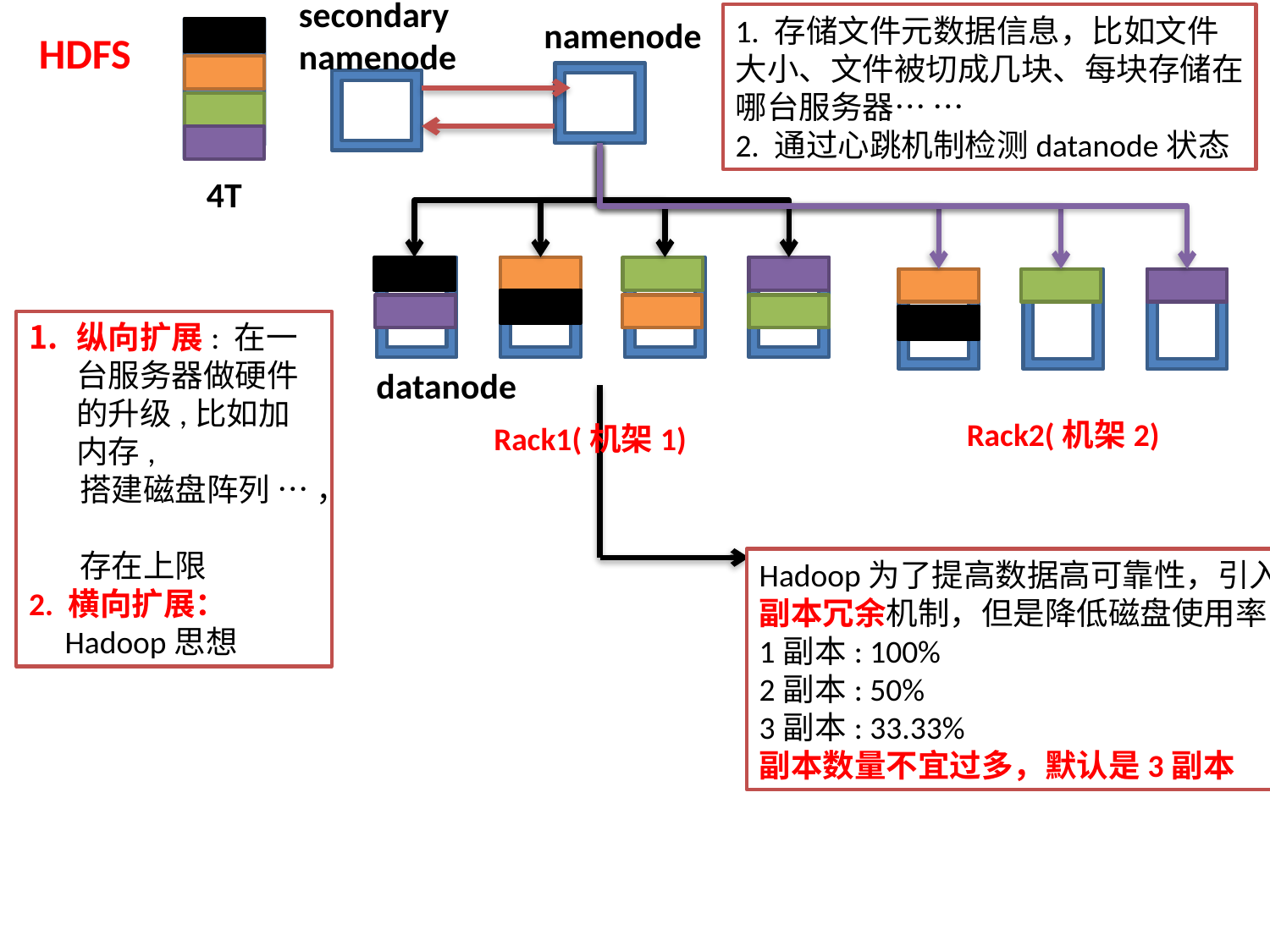

secondary
namenode
1. 存储文件元数据信息，比如文件
大小、文件被切成几块、每块存储在
哪台服务器… …
2. 通过心跳机制检测datanode状态
namenode

HDFS

4T

纵向扩展: 在一台服务器做硬件的升级,比如加内存,
      搭建磁盘阵列 … ，
      存在上限
2. 横向扩展：
     Hadoop思想
datanode
Rack2(机架2)
Rack1(机架1)
Hadoop为了提高数据高可靠性，引入
副本冗余机制，但是降低磁盘使用率
1副本: 100%
2副本: 50%
3副本: 33.33%
副本数量不宜过多，默认是3副本